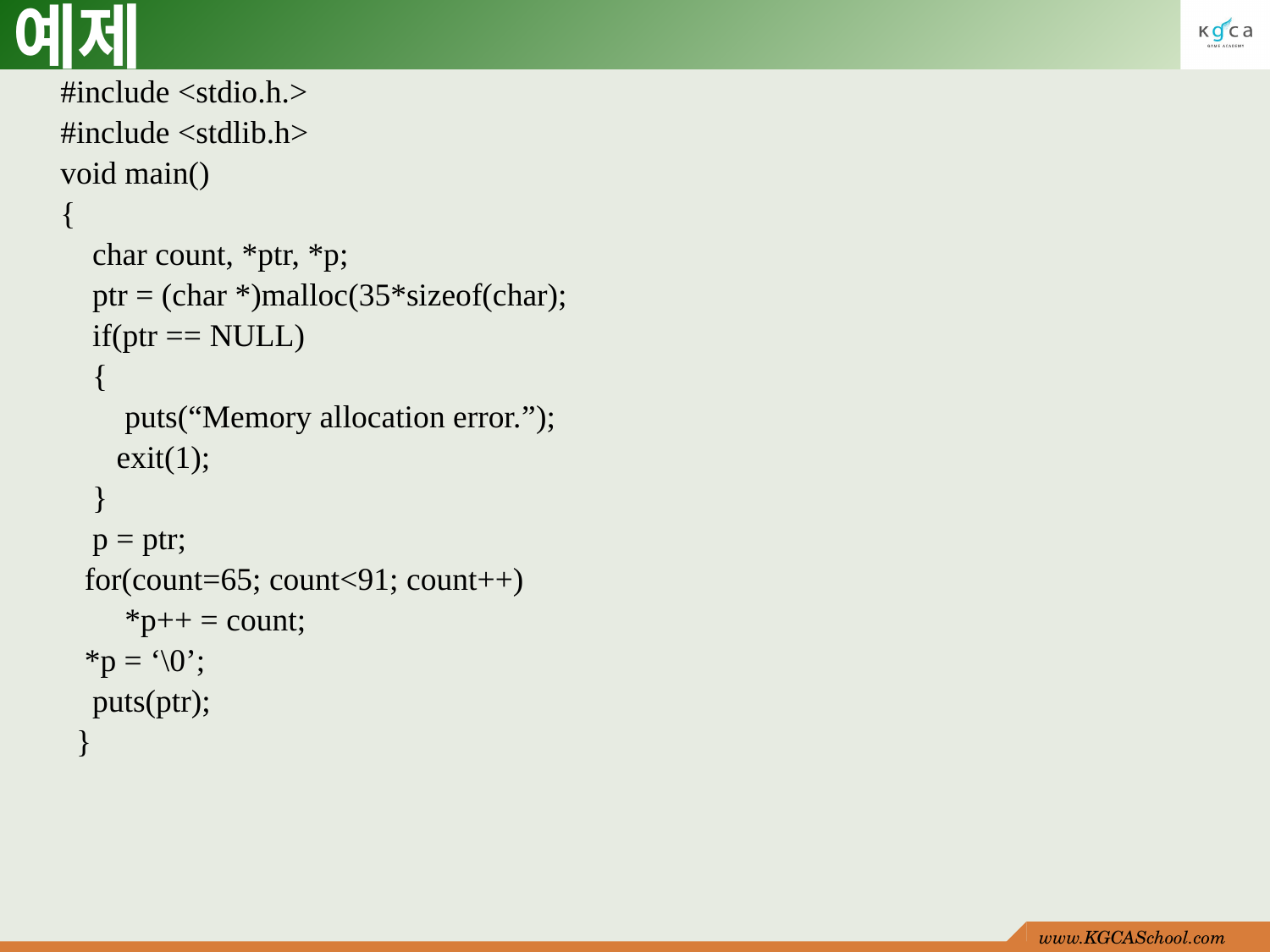

# 예제
#include <stdio.h.>
#include <stdlib.h>
void main()
{
    char count, *ptr, *p;
    ptr = (char *)malloc(35*sizeof(char);
    if(ptr == NULL)
    {
        puts(“Memory allocation error.”);
       exit(1);
    }
    p = ptr;
   for(count=65; count<91; count++)
        *p++ = count;
   *p = ‘\0’;
    puts(ptr);
  }